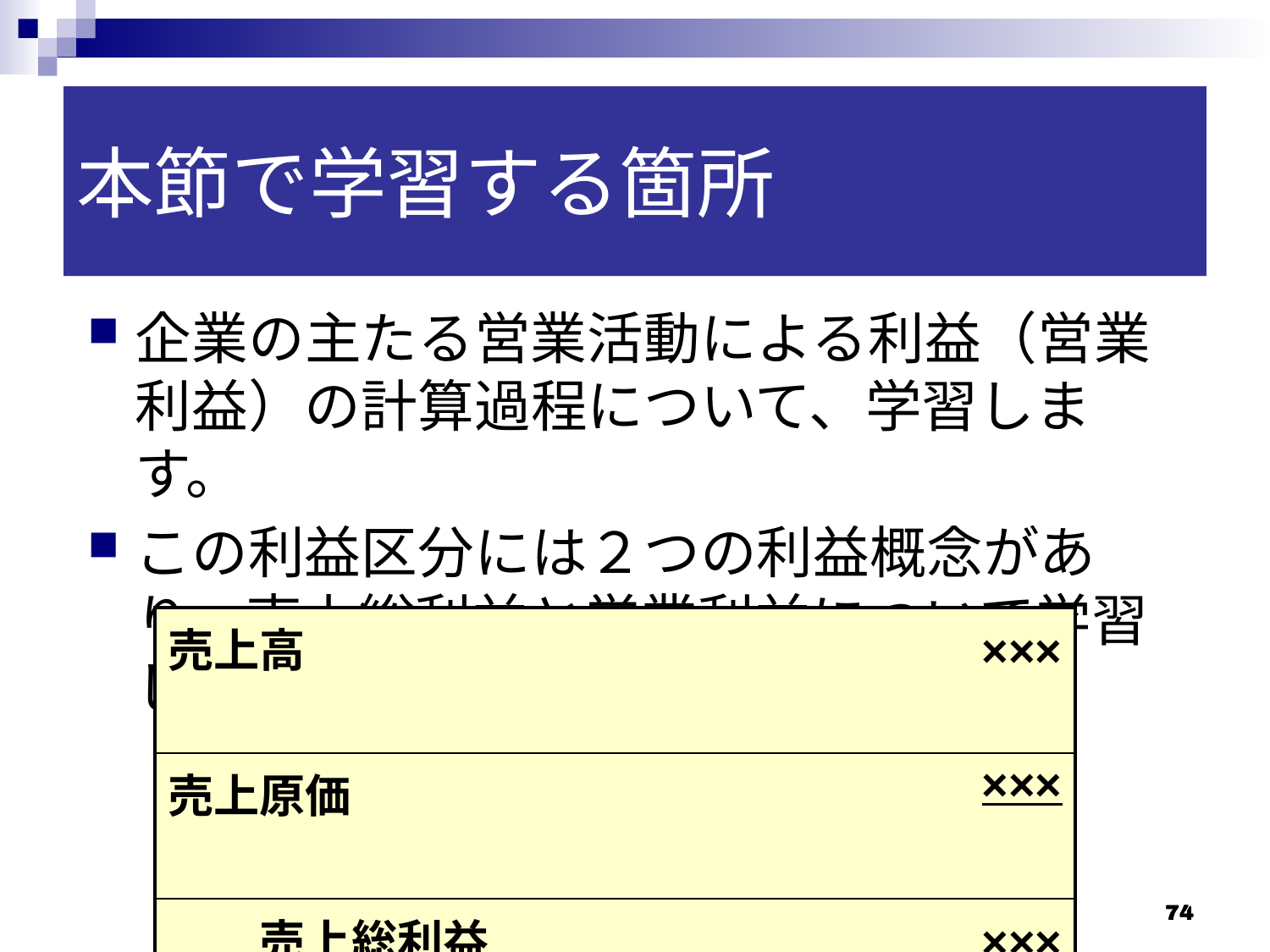

本節で学習する箇所
企業の主たる営業活動による利益（営業利益）の計算過程について、学習します。
この利益区分には２つの利益概念があり、売上総利益と営業利益について学習します。
| 売上高 | ××× |
| --- | --- |
| 売上原価 | ××× |
| 売上総利益 | ××× |
| 販売費及び一般管理費 | ××× |
| 営業利益 | ××× |
74
74
74